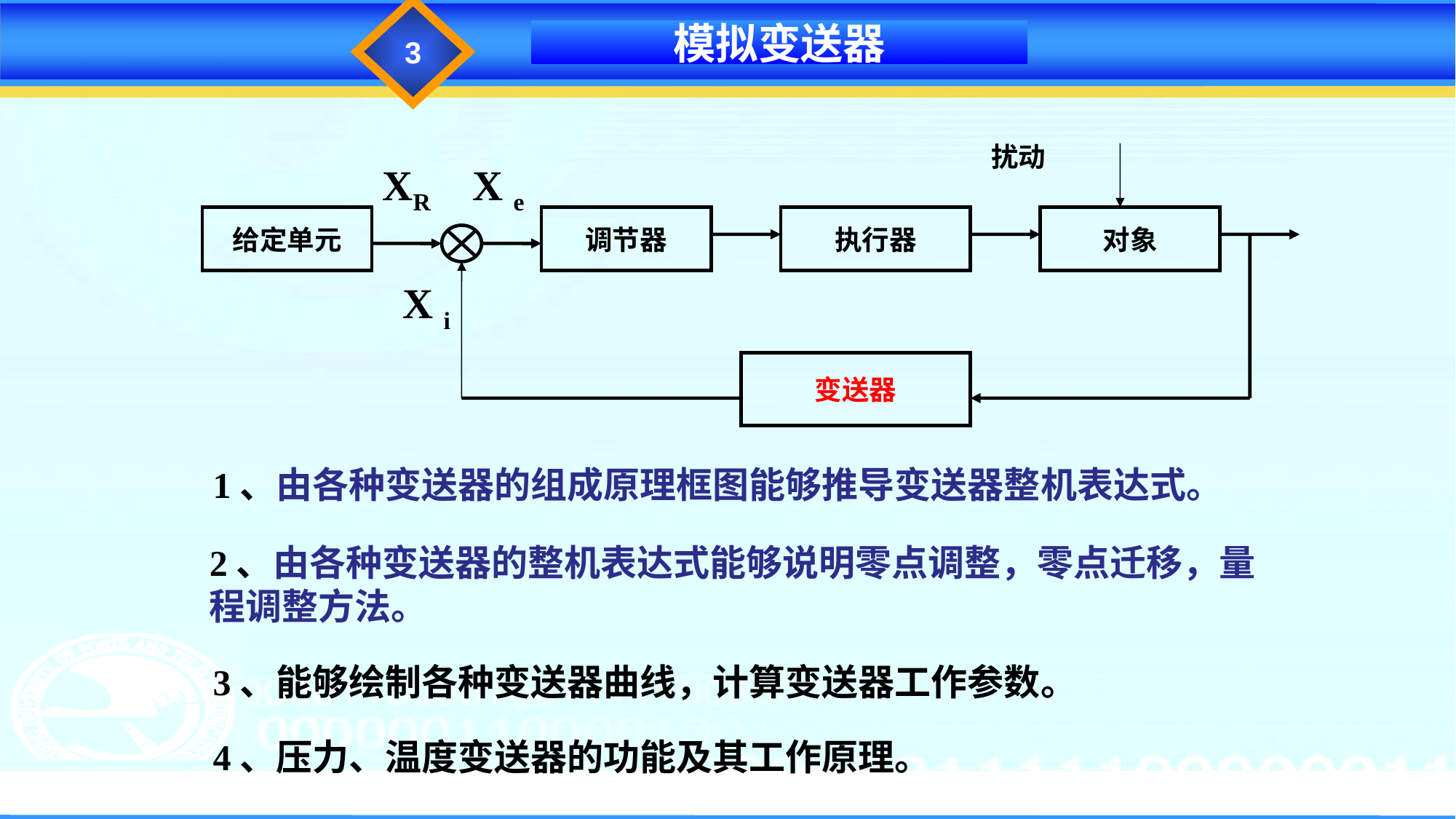

3
模拟变送器
扰动

XR
X e
给定单元
调节器
执行器
对象

X i
变送器

1、由各种变送器的组成原理框图能够推导变送器整机表达式。
2、由各种变送器的整机表达式能够说明零点调整，零点迁移，量程调整方法。
3、能够绘制各种变送器曲线，计算变送器工作参数。
4、压力、温度变送器的功能及其工作原理。